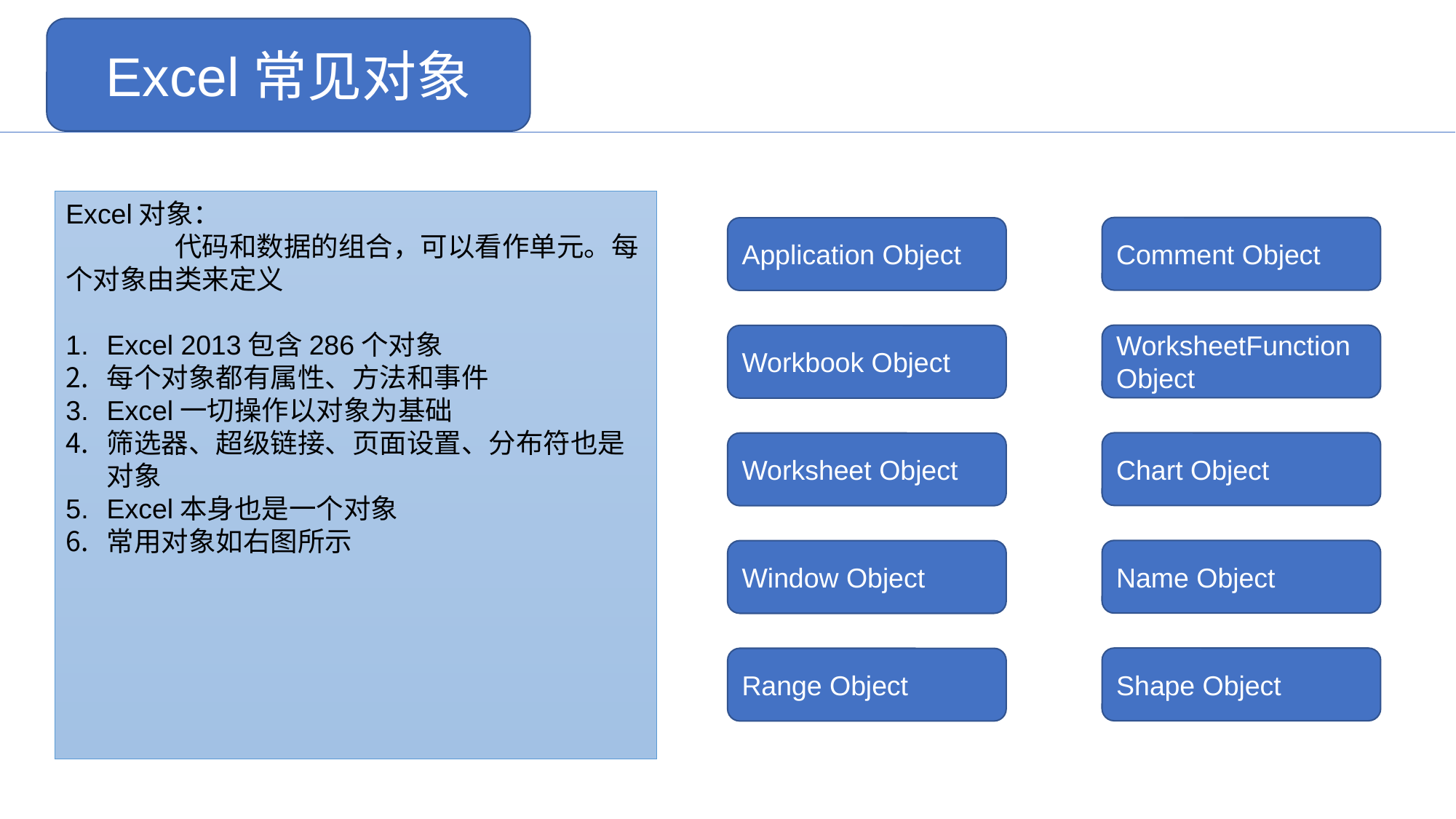

Excel常见对象
Excel对象：
	代码和数据的组合，可以看作单元。每个对象由类来定义

Excel 2013包含286个对象
每个对象都有属性、方法和事件
Excel一切操作以对象为基础
筛选器、超级链接、页面设置、分布符也是对象
Excel本身也是一个对象
常用对象如右图所示

Comment Object
Application Object
WorksheetFunction Object
Workbook Object
Chart Object
Worksheet Object
Name Object
Window Object
Shape Object
Range Object